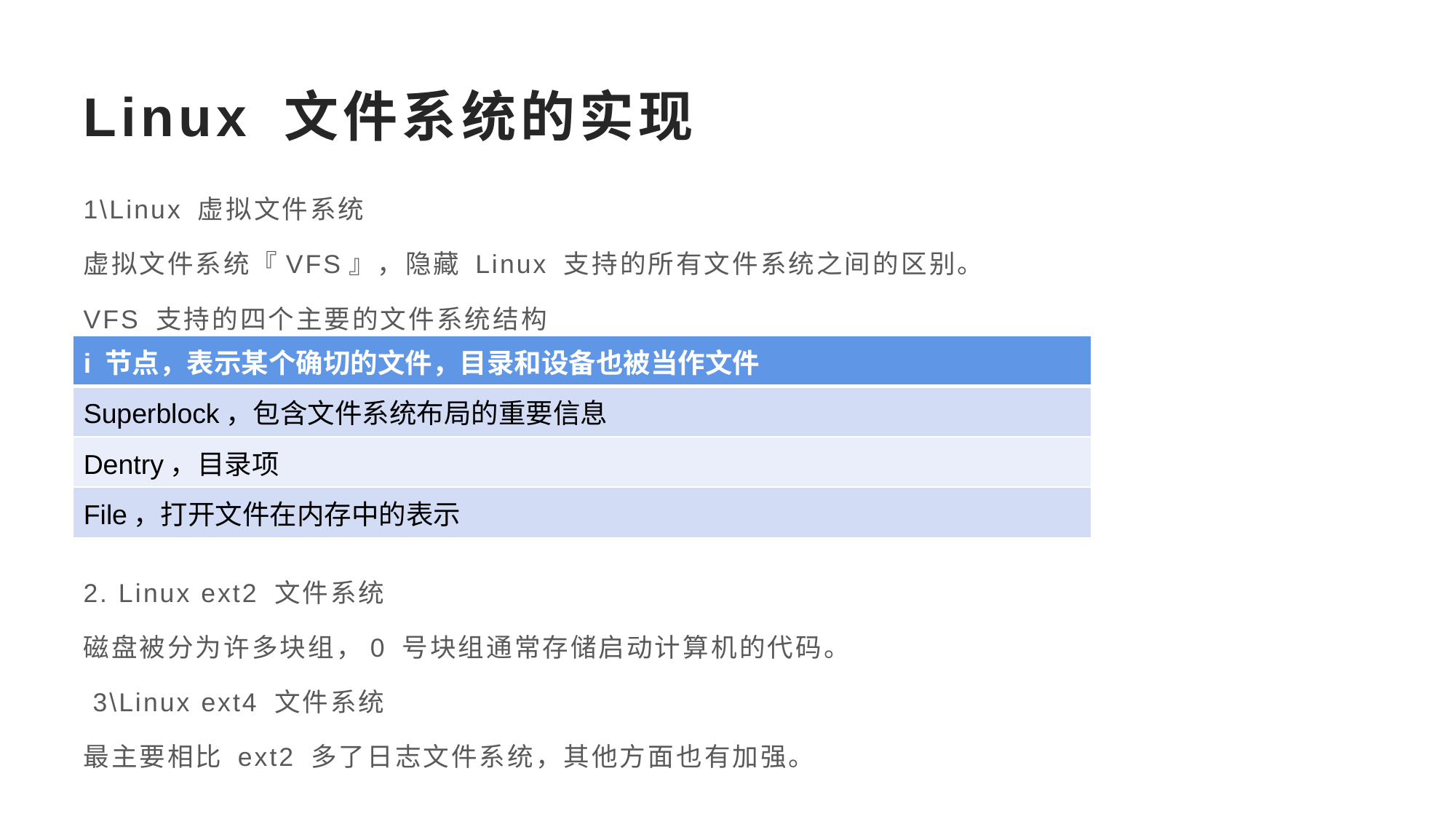

# Linux 文件系统的实现
1\Linux 虚拟文件系统
虚拟文件系统『VFS』，隐藏 Linux 支持的所有文件系统之间的区别。
VFS 支持的四个主要的文件系统结构

2. Linux ext2 文件系统
磁盘被分为许多块组，0 号块组通常存储启动计算机的代码。
 3\Linux ext4 文件系统
最主要相比 ext2 多了日志文件系统，其他方面也有加强。

| i 节点，表示某个确切的文件，目录和设备也被当作文件 |
| --- |
| Superblock，包含文件系统布局的重要信息 |
| Dentry，目录项 |
| File，打开文件在内存中的表示 |